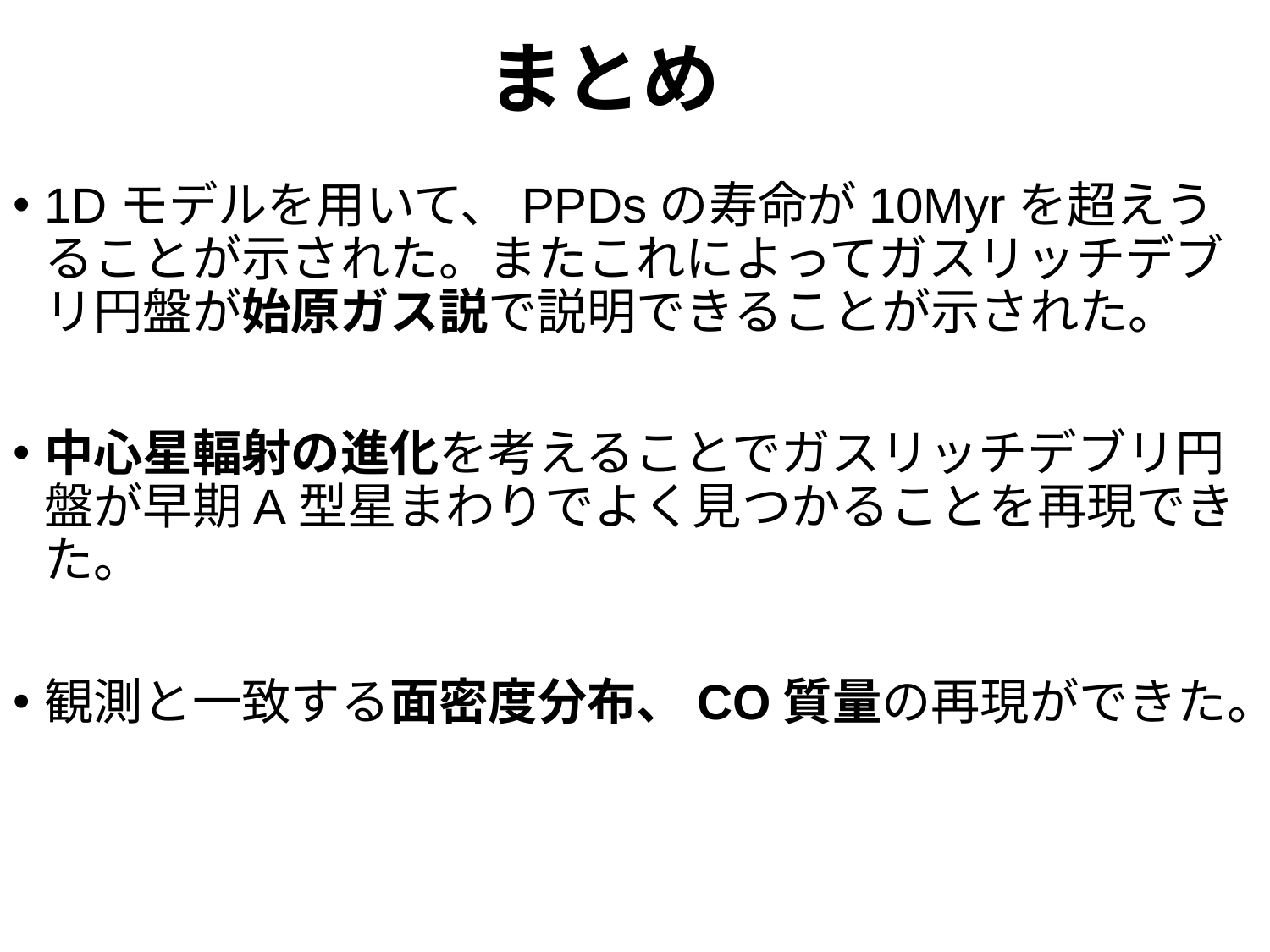

# まとめ
1Dモデルを用いて、PPDsの寿命が10Myrを超えうることが示された。またこれによってガスリッチデブリ円盤が始原ガス説で説明できることが示された。

中心星輻射の進化を考えることでガスリッチデブリ円盤が早期A型星まわりでよく見つかることを再現できた。

観測と一致する面密度分布、CO質量の再現ができた。